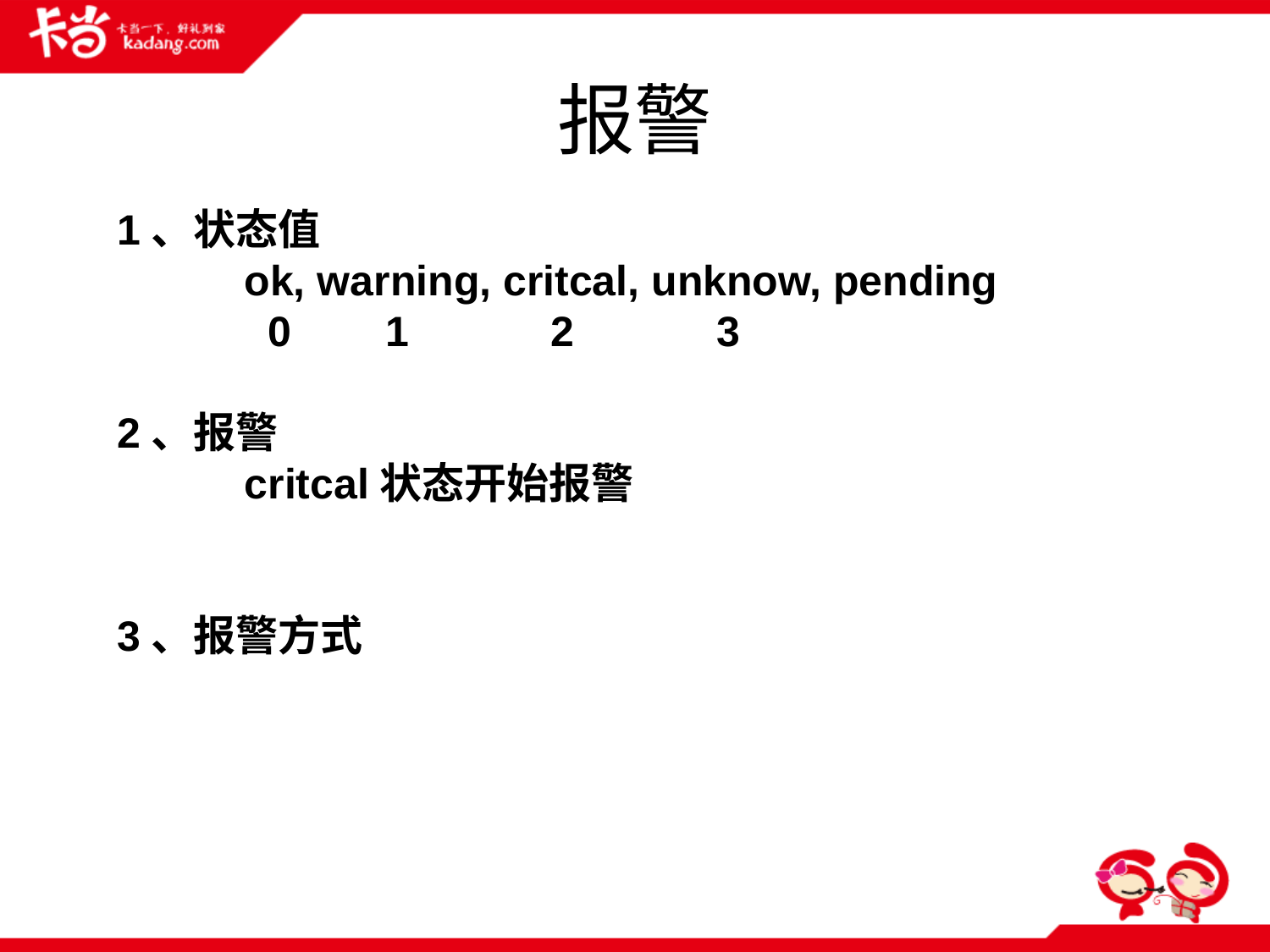

# 报警
1、状态值
	ok, warning, critcal, unknow, pending
	  0        1            2            3

2、报警
	critcal状态开始报警

3、报警方式